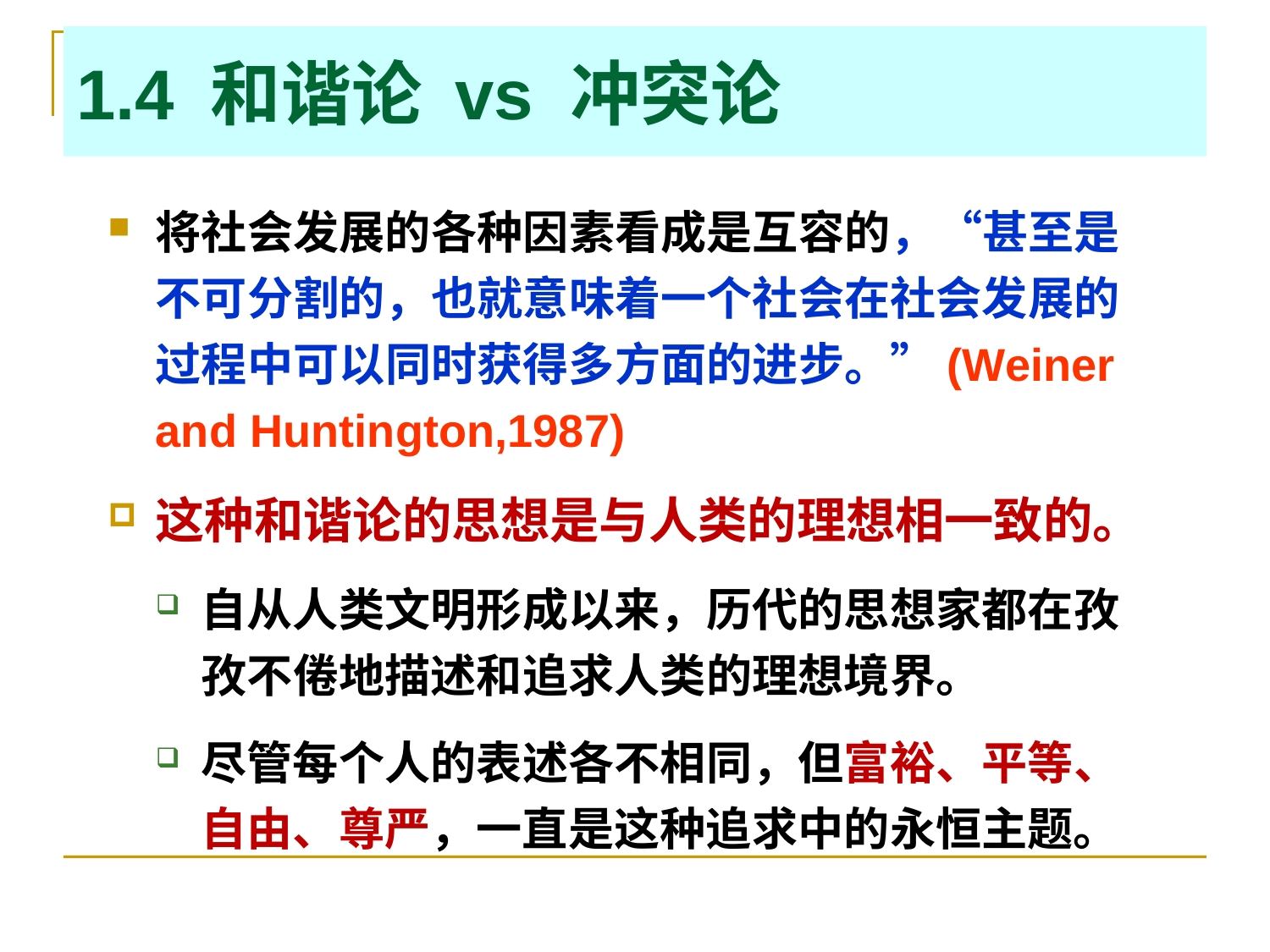

# 1.4 和谐论 vs 冲突论
将社会发展的各种因素看成是互容的，“甚至是不可分割的，也就意味着一个社会在社会发展的过程中可以同时获得多方面的进步。”(Weiner and Huntington,1987)
这种和谐论的思想是与人类的理想相一致的。
自从人类文明形成以来，历代的思想家都在孜孜不倦地描述和追求人类的理想境界。
尽管每个人的表述各不相同，但富裕、平等、自由、尊严，一直是这种追求中的永恒主题。
10